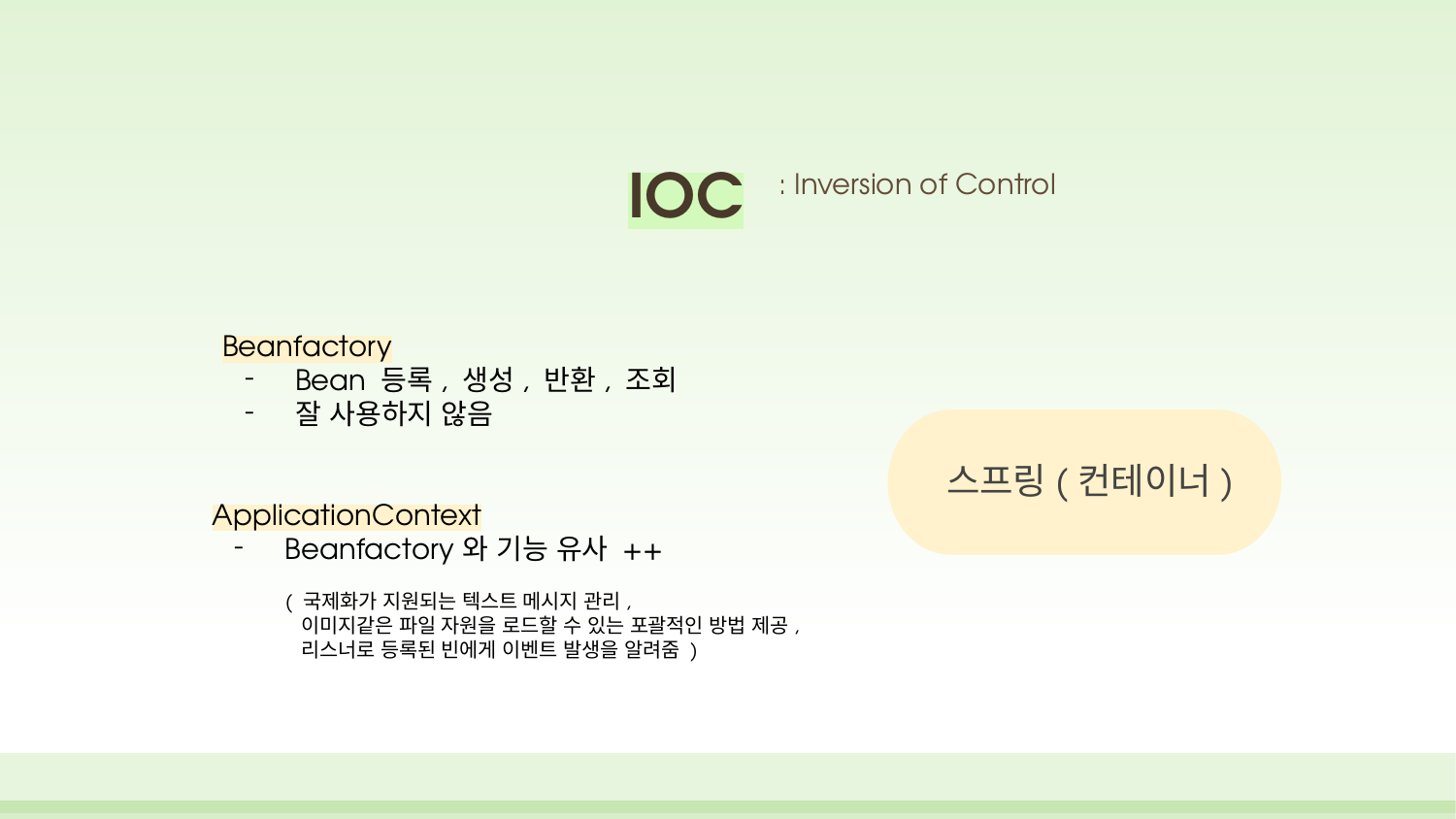

IOC
: Inversion of Control

Beanfactory
Bean 등록, 생성, 반환, 조회
잘 사용하지 않음

스프링(컨테이너)
ApplicationContext
Beanfactory와 기능 유사 ++

( 국제화가 지원되는 텍스트 메시지 관리,
  이미지같은 파일 자원을 로드할 수 있는 포괄적인 방법 제공,
  리스너로 등록된 빈에게 이벤트 발생을 알려줌 )